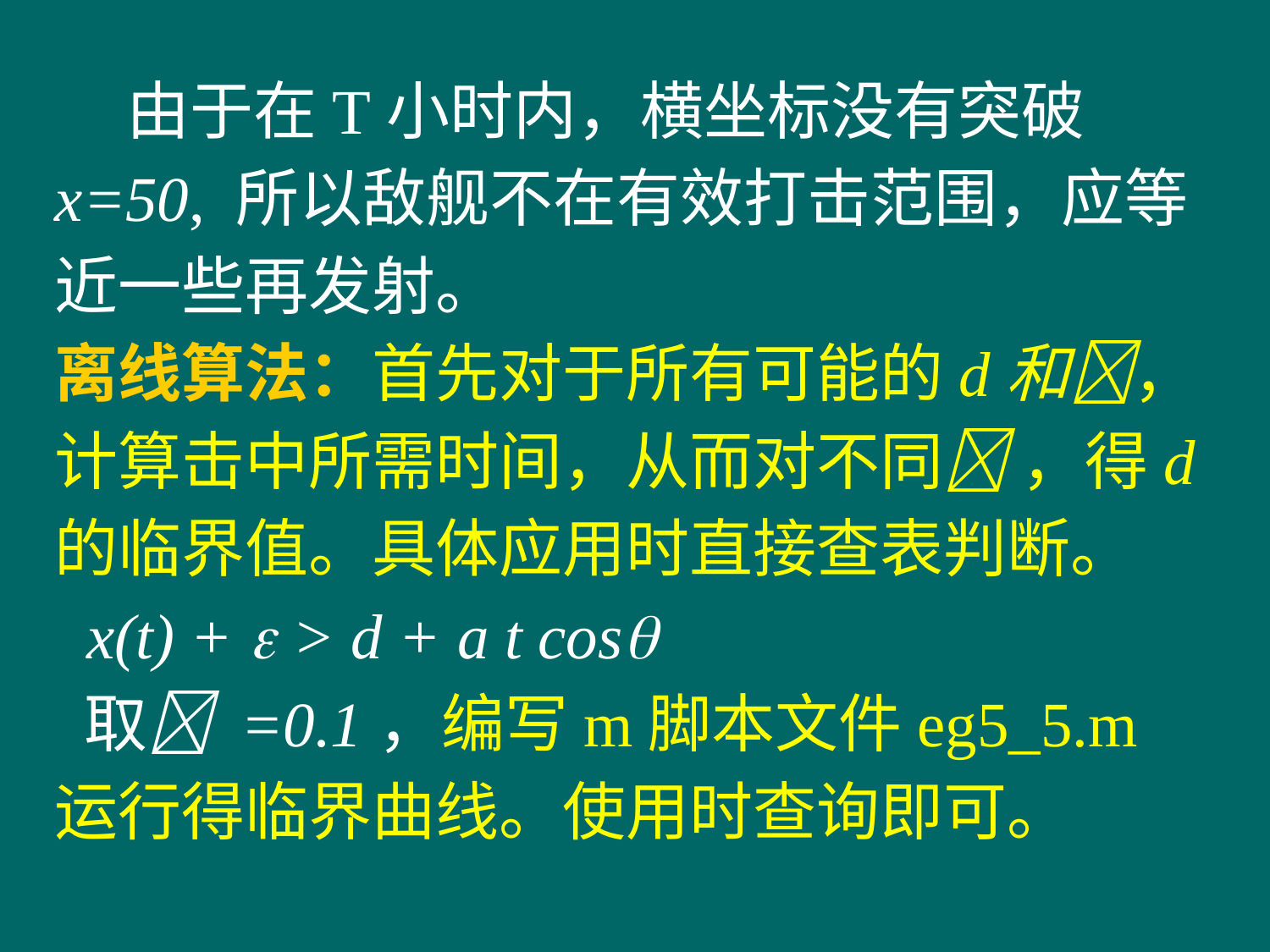

由于在T小时内，横坐标没有突破x=50, 所以敌舰不在有效打击范围，应等近一些再发射。
离线算法：首先对于所有可能的d和θ，计算击中所需时间，从而对不同θ ，得d的临界值。具体应用时直接查表判断。
  x(t) + ε > d + a t cosθ
 取ε =0.1，编写m脚本文件eg5_5.m
运行得临界曲线。使用时查询即可。